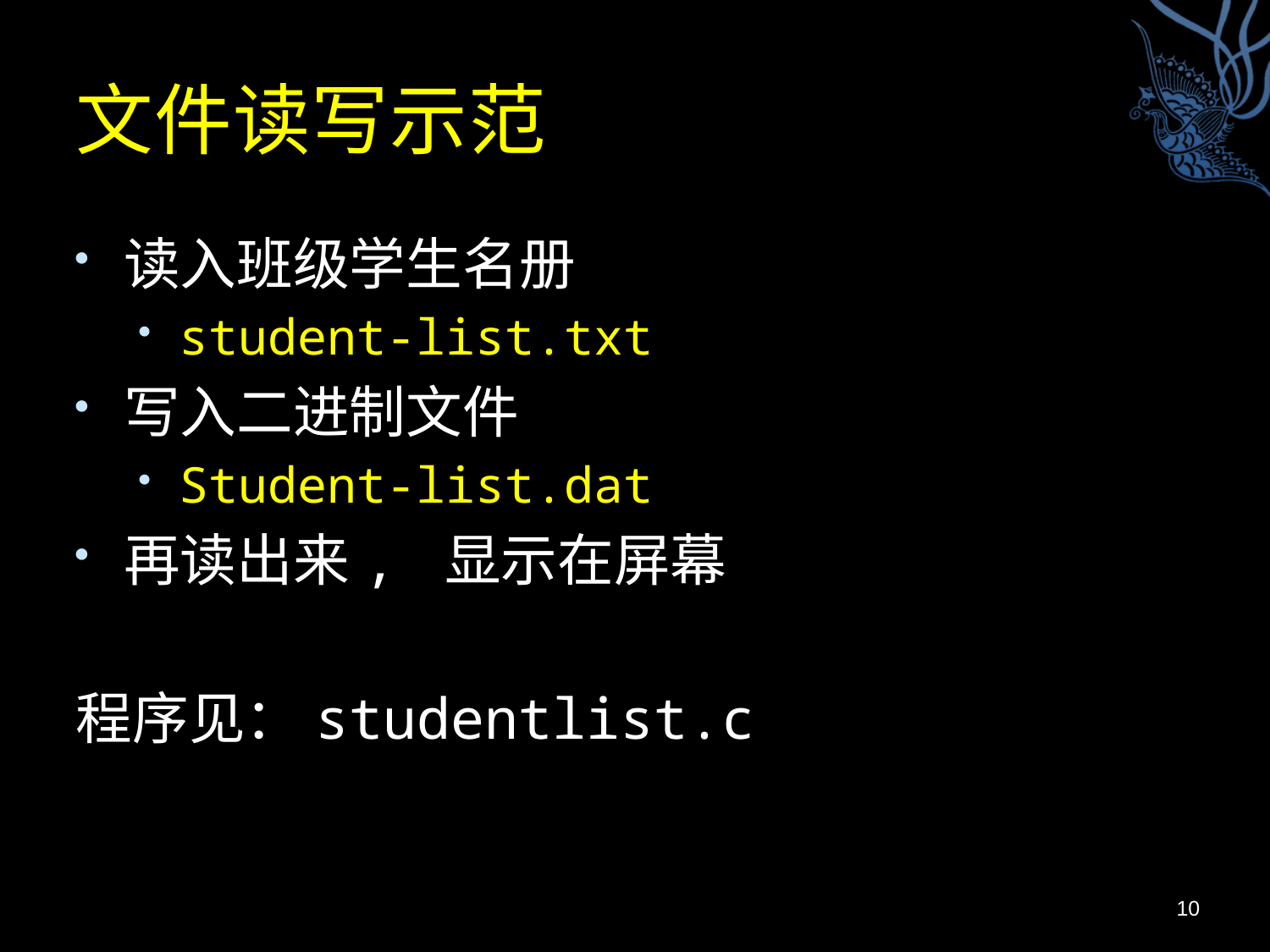

# 文件读写示范
读入班级学生名册
student-list.txt
写入二进制文件
Student-list.dat
再读出来, 显示在屏幕

程序见：studentlist.c
10